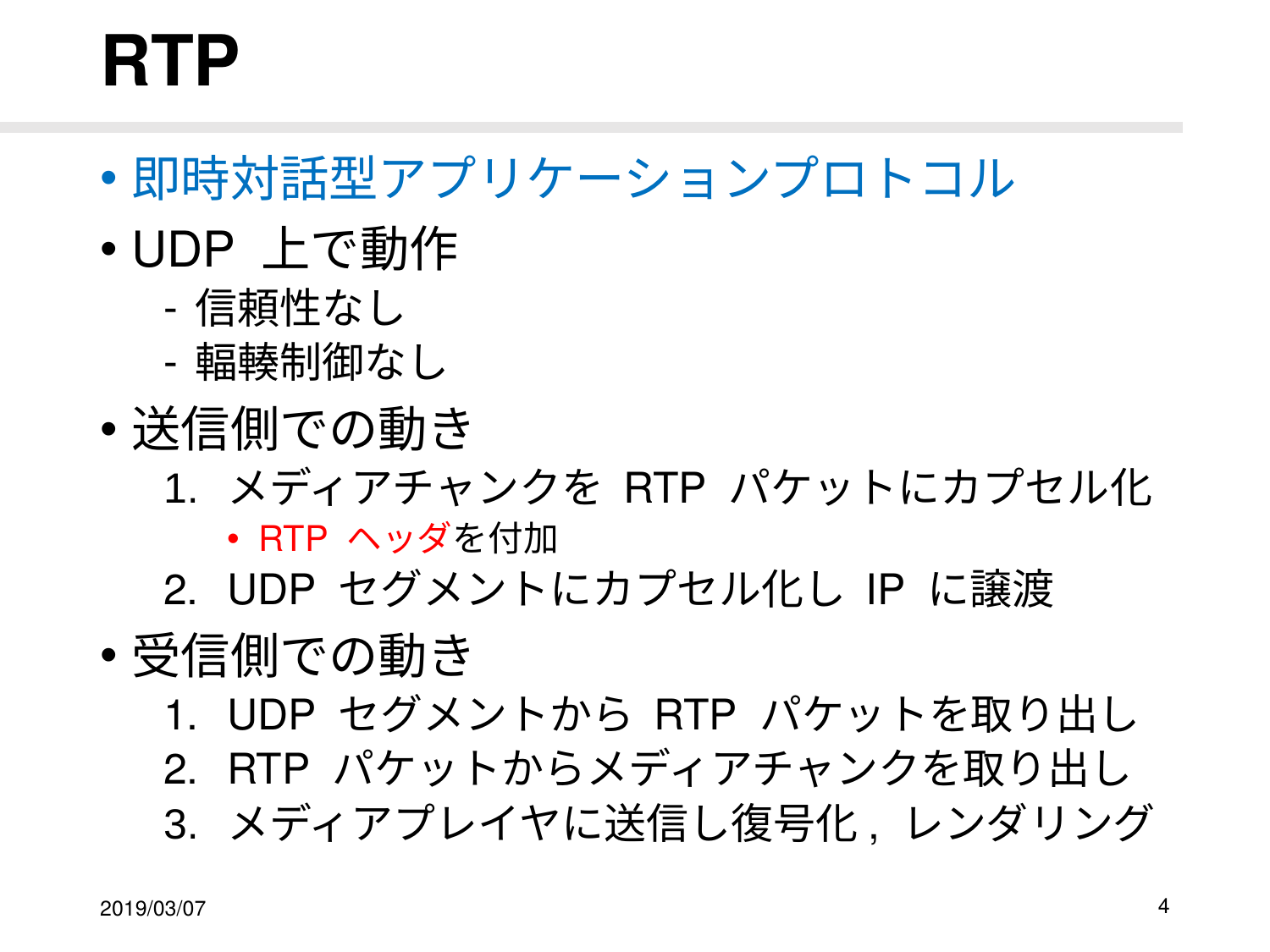

# RTP
即時対話型アプリケーションプロトコル
UDP 上で動作
信頼性なし
輻輳制御なし
送信側での動き
メディアチャンクを RTP パケットにカプセル化
RTP ヘッダを付加
UDP セグメントにカプセル化し IP に譲渡
受信側での動き
UDP セグメントから RTP パケットを取り出し
RTP パケットからメディアチャンクを取り出し
メディアプレイヤに送信し復号化, レンダリング
2019/03/07
4